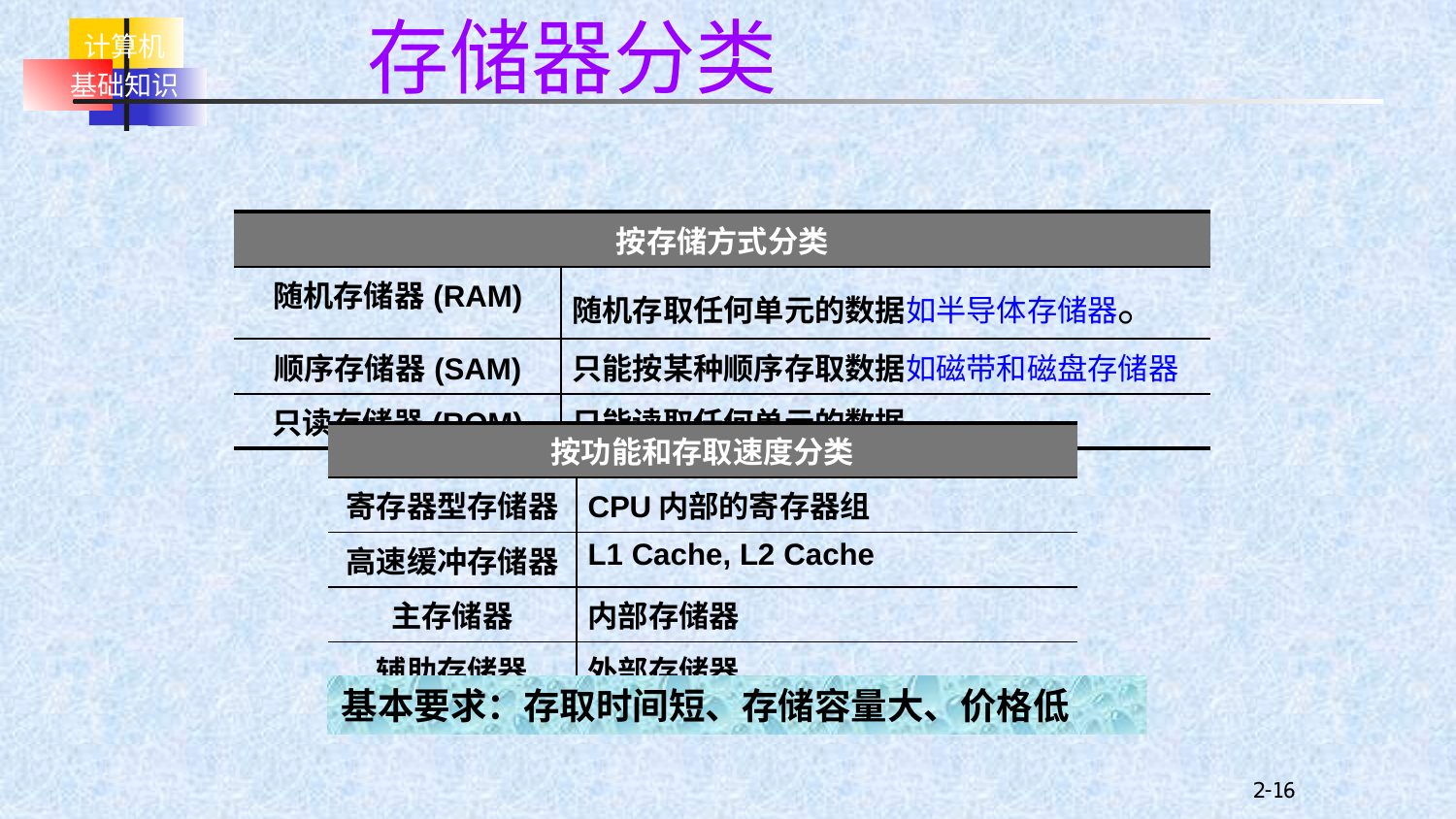

存储器分类
| 按存储方式分类 |  |
| --- | --- |
| 随机存储器(RAM) | 随机存取任何单元的数据如半导体存储器。 |
| 顺序存储器(SAM) | 只能按某种顺序存取数据如磁带和磁盘存储器 |
| 只读存储器(ROM) | 只能读取任何单元的数据 |
| 按功能和存取速度分类 |  |
| --- | --- |
| 寄存器型存储器 | CPU内部的寄存器组 |
| 高速缓冲存储器 | L1 Cache, L2 Cache |
| 主存储器 | 内部存储器 |
| 辅助存储器 | 外部存储器 |
基本要求：存取时间短、存储容量大、价格低
2-16